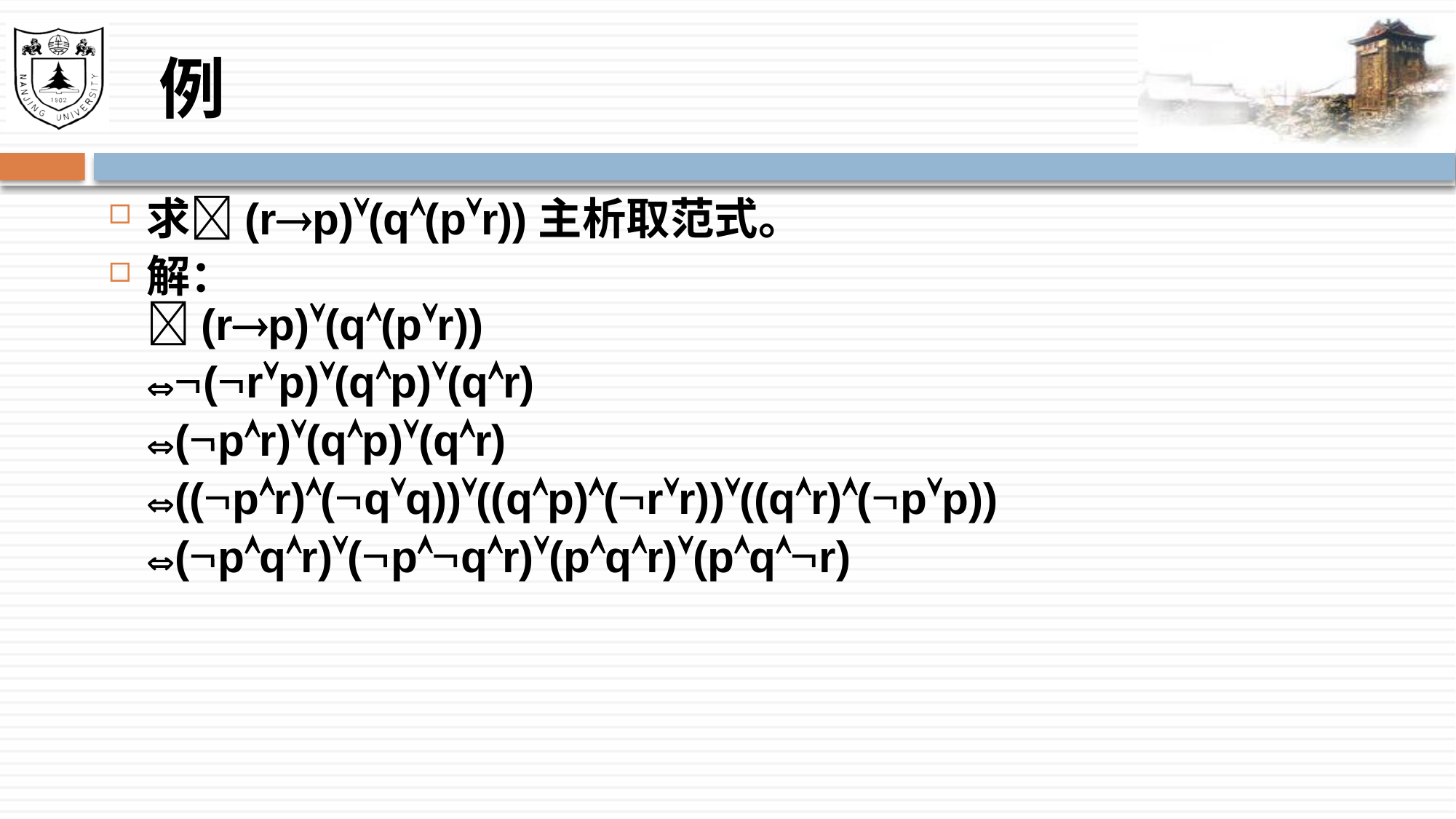

# 例
求¬(r→p)∨(q∧(p∨r))主析取范式。
解：
¬(r→p)∨(q∧(p∨r))
	⇔¬(¬r∨p)∨(q∧p)∨(q∧r)
	⇔(¬p∧r)∨(q∧p)∨(q∧r)
	⇔((¬p∧r)∧(¬q∨q))∨((q∧p)∧(¬r∨r))∨((q∧r)∧(¬p∨p))
	⇔(¬p∧q∧r)∨(¬p∧¬q∧r)∨(p∧q∧r)∨(p∧q∧¬r)